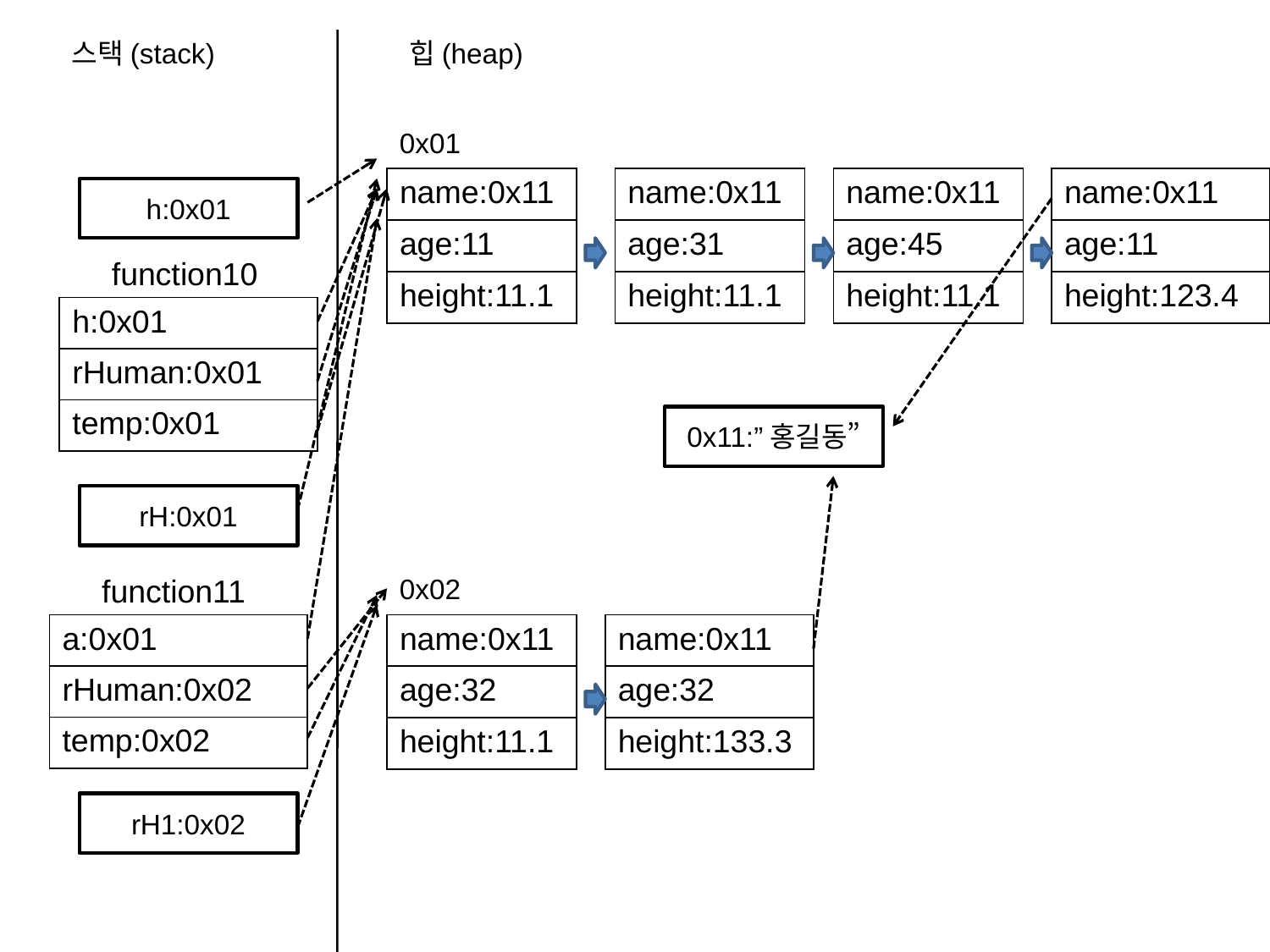

스택(stack)
힙(heap)
0x01
| name:0x11 |
| --- |
| age:11 |
| height:11.1 |
| name:0x11 |
| --- |
| age:31 |
| height:11.1 |
| name:0x11 |
| --- |
| age:45 |
| height:11.1 |
| name:0x11 |
| --- |
| age:11 |
| height:123.4 |
h:0x01

function10
| h:0x01 |
| --- |
| rHuman:0x01 |
| temp:0x01 |
0x11:”홍길동”
rH:0x01
function11
0x02
| a:0x01 |
| --- |
| rHuman:0x02 |
| temp:0x02 |
| name:0x11 |
| --- |
| age:32 |
| height:11.1 |
| name:0x11 |
| --- |
| age:32 |
| height:133.3 |

rH1:0x02